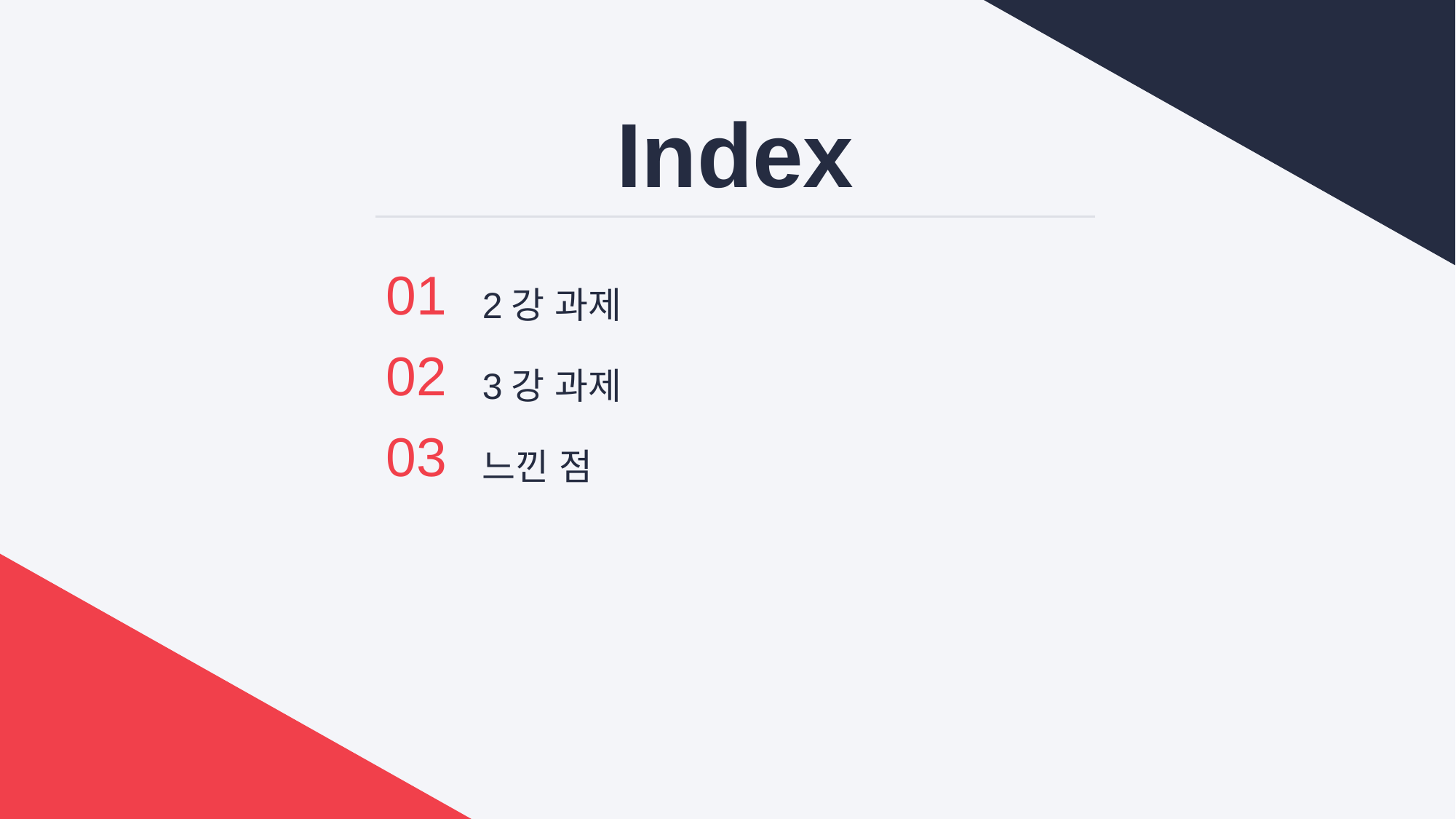

Index
01
02
03
2강 과제
3강 과제
느낀 점